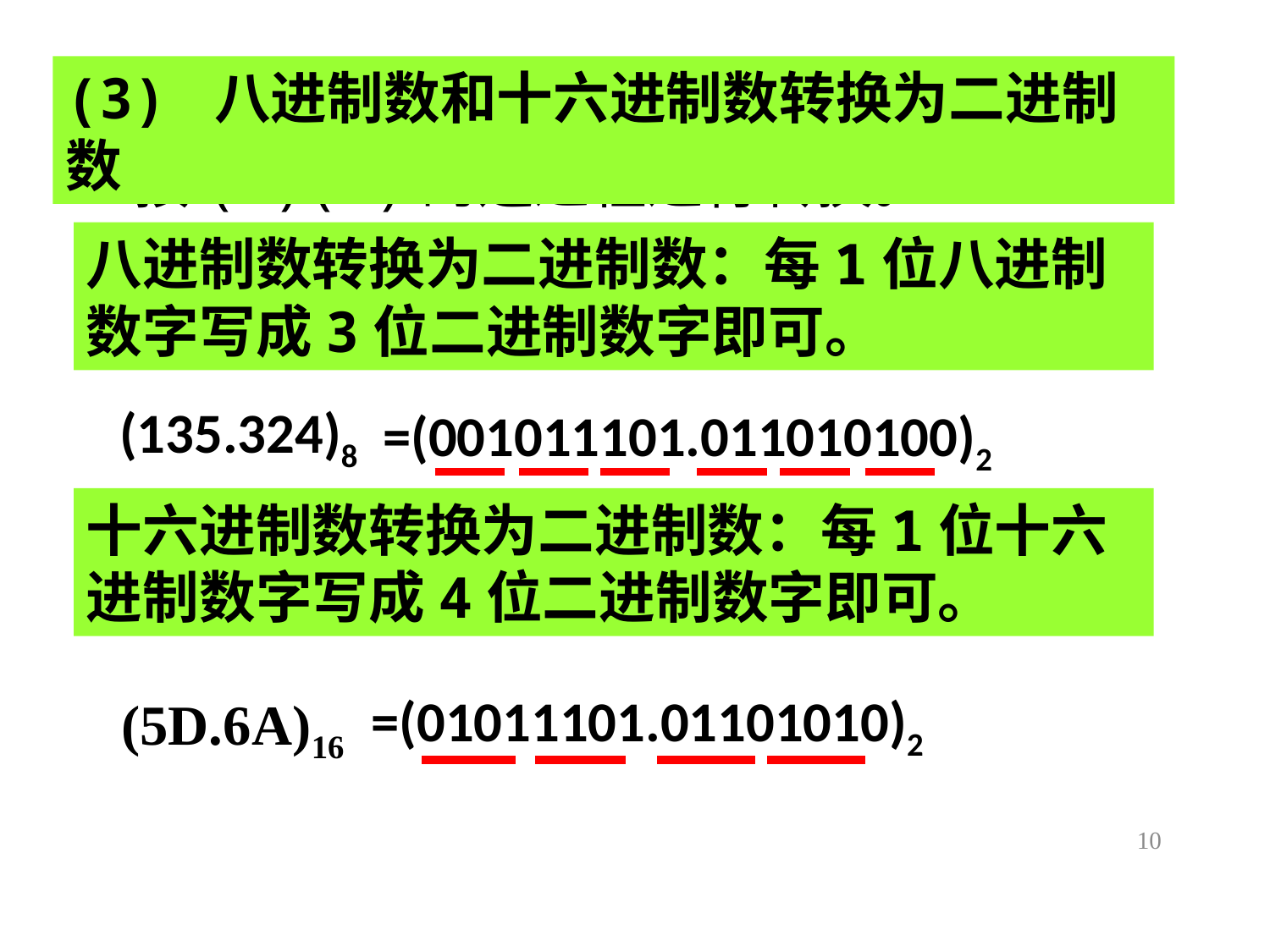

(3) 八进制数和十六进制数转换为二进制数
按(1)(2)的逆过程进行转换。
八进制数转换为二进制数：每1位八进制数字写成3位二进制数字即可。
(135.324)8
=(001011101.011010100)2
十六进制数转换为二进制数：每1位十六进制数字写成4位二进制数字即可。
=(01011101.01101010)2
(5D.6A)16
10